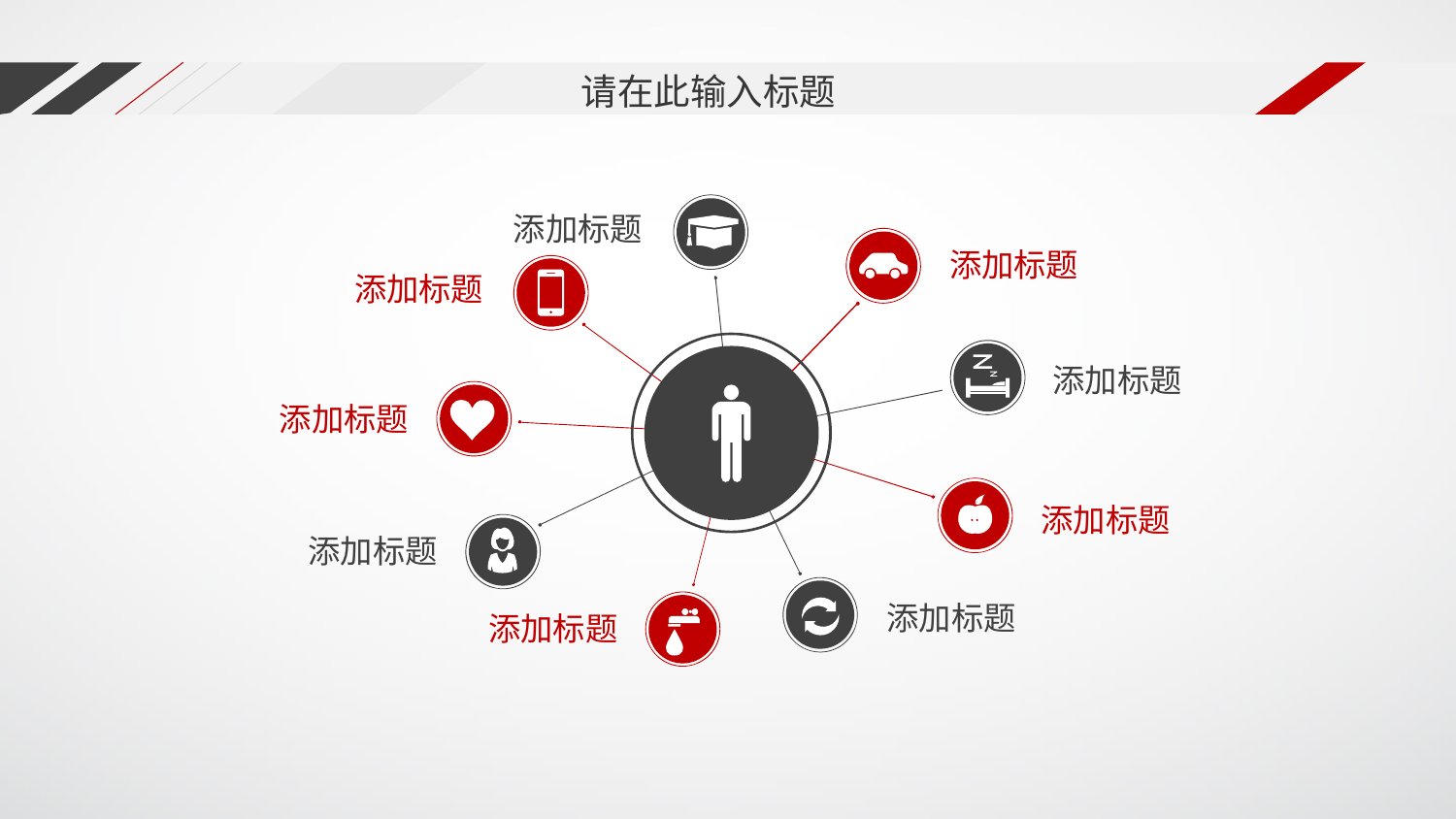

请在此输入标题

添加标题

添加标题

添加标题

添加标题

添加标题

添加标题
添加标题
添加标题
添加标题